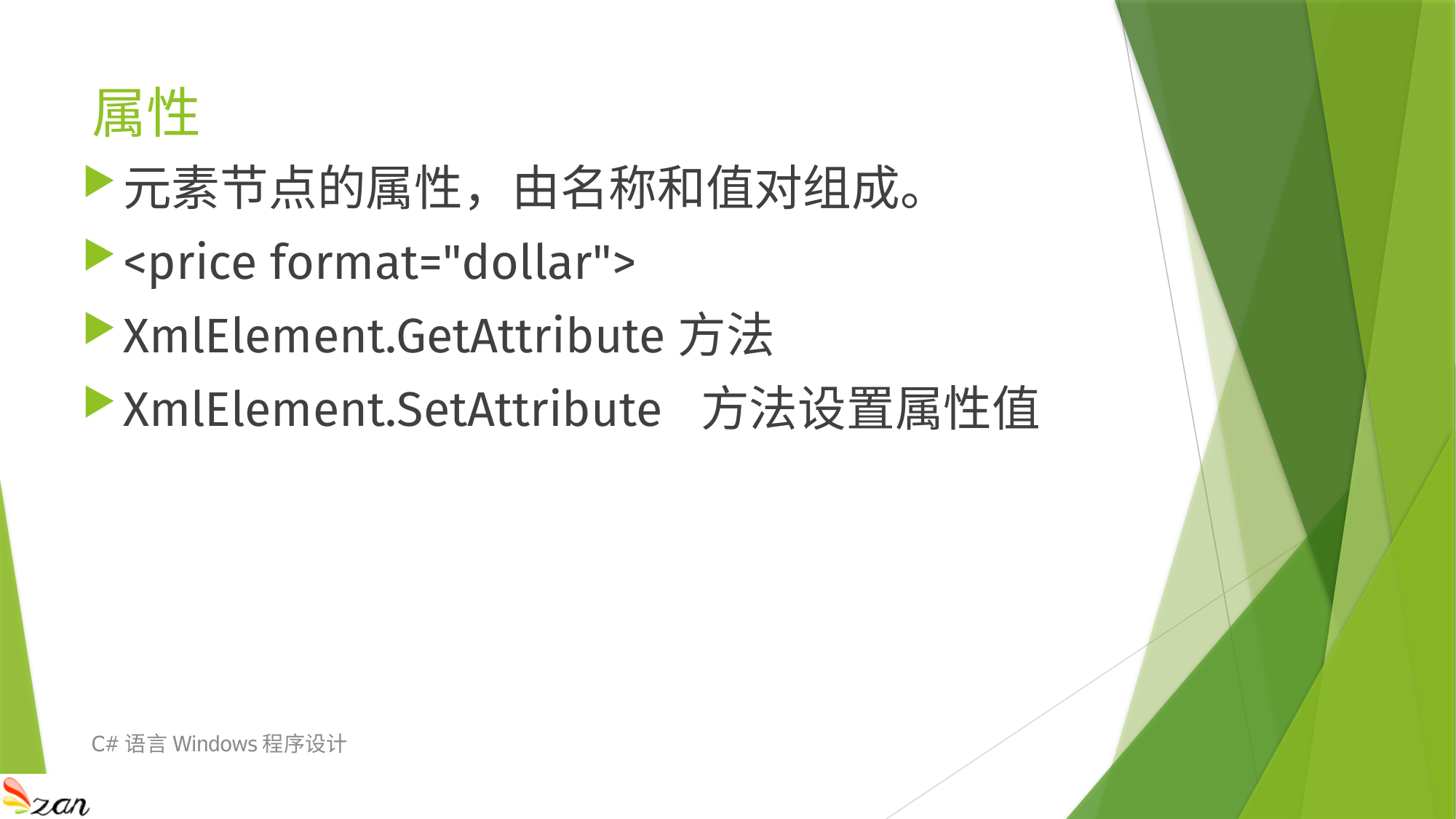

# 属性
元素节点的属性，由名称和值对组成。
<price format="dollar">
XmlElement.GetAttribute方法
XmlElement.SetAttribute  方法设置属性值

C#语言Windows程序设计